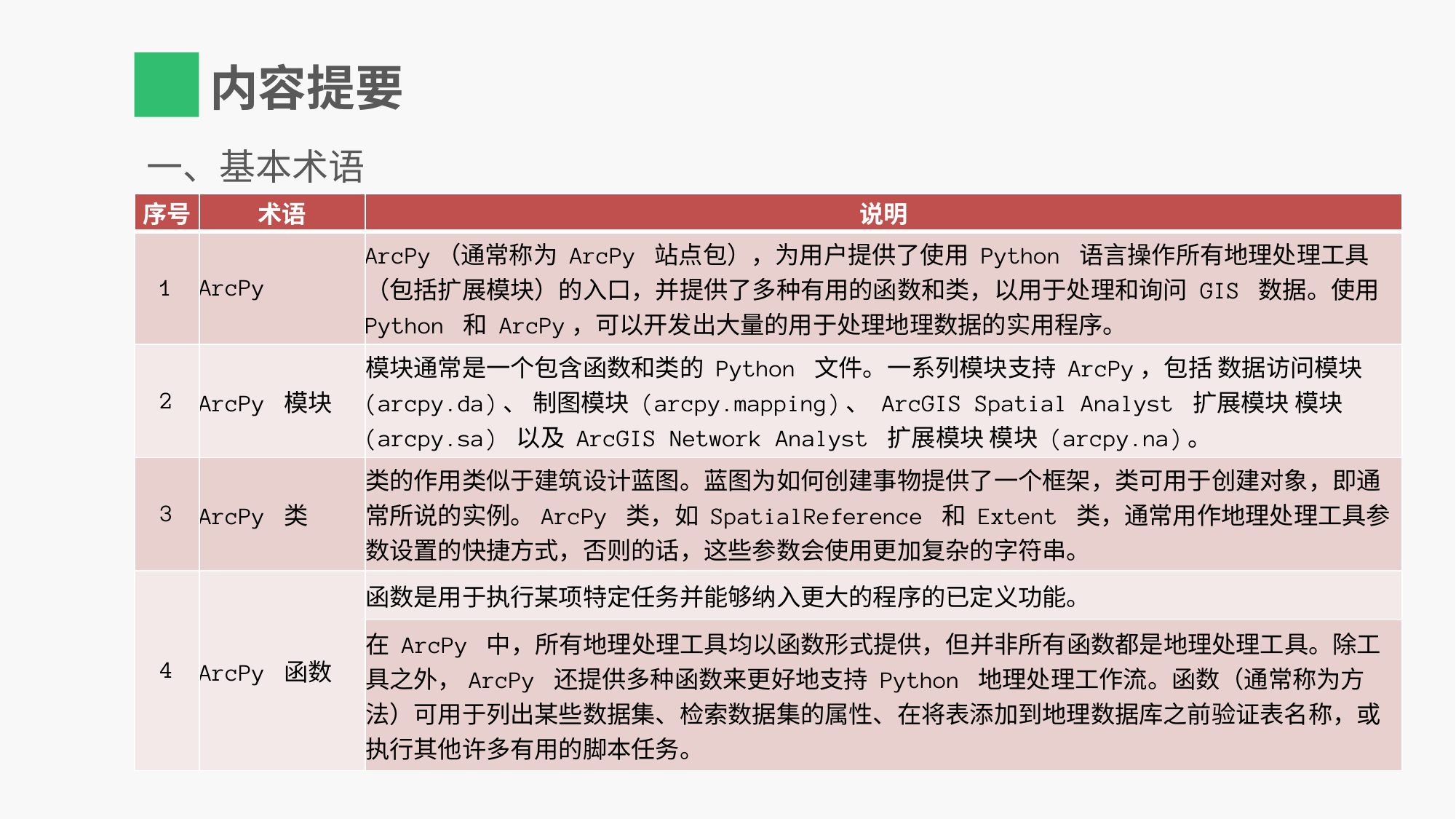

一、基本术语
| 序号 | 术语 | 说明 |
| --- | --- | --- |
| 1 | ArcPy | ArcPy（通常称为 ArcPy 站点包），为用户提供了使用 Python 语言操作所有地理处理工具（包括扩展模块）的入口，并提供了多种有用的函数和类，以用于处理和询问 GIS 数据。使用 Python 和 ArcPy，可以开发出大量的用于处理地理数据的实用程序。 |
| 2 | ArcPy 模块 | 模块通常是一个包含函数和类的 Python 文件。一系列模块支持 ArcPy，包括 数据访问模块 (arcpy.da)、 制图模块 (arcpy.mapping)、 ArcGIS Spatial Analyst 扩展模块 模块 (arcpy.sa) 以及 ArcGIS Network Analyst 扩展模块 模块 (arcpy.na)。 |
| 3 | ArcPy 类 | 类的作用类似于建筑设计蓝图。蓝图为如何创建事物提供了一个框架，类可用于创建对象，即通常所说的实例。ArcPy 类，如 SpatialReference 和 Extent 类，通常用作地理处理工具参数设置的快捷方式，否则的话，这些参数会使用更加复杂的字符串。 |
| 4 | ArcPy 函数 | 函数是用于执行某项特定任务并能够纳入更大的程序的已定义功能。 |
|  |  | 在 ArcPy 中，所有地理处理工具均以函数形式提供，但并非所有函数都是地理处理工具。除工具之外，ArcPy 还提供多种函数来更好地支持 Python 地理处理工作流。函数（通常称为方法）可用于列出某些数据集、检索数据集的属性、在将表添加到地理数据库之前验证表名称，或执行其他许多有用的脚本任务。 |